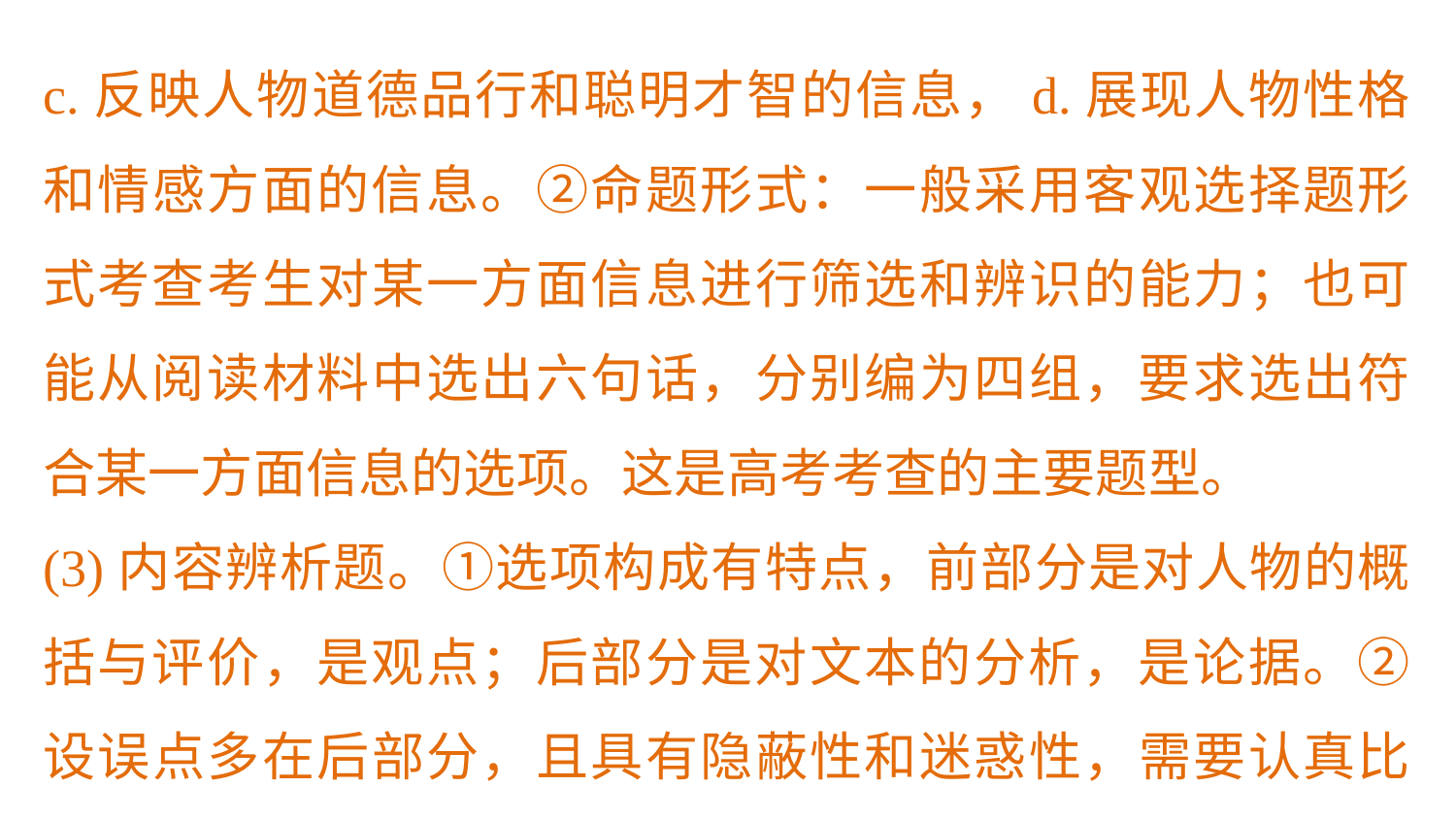

c.反映人物道德品行和聪明才智的信息，d.展现人物性格和情感方面的信息。②命题形式：一般采用客观选择题形式考查考生对某一方面信息进行筛选和辨识的能力；也可能从阅读材料中选出六句话，分别编为四组，要求选出符合某一方面信息的选项。这是高考考查的主要题型。
(3)内容辨析题。①选项构成有特点，前部分是对人物的概括与评价，是观点；后部分是对文本的分析，是论据。②设误点多在后部分，且具有隐蔽性和迷惑性，需要认真比对。